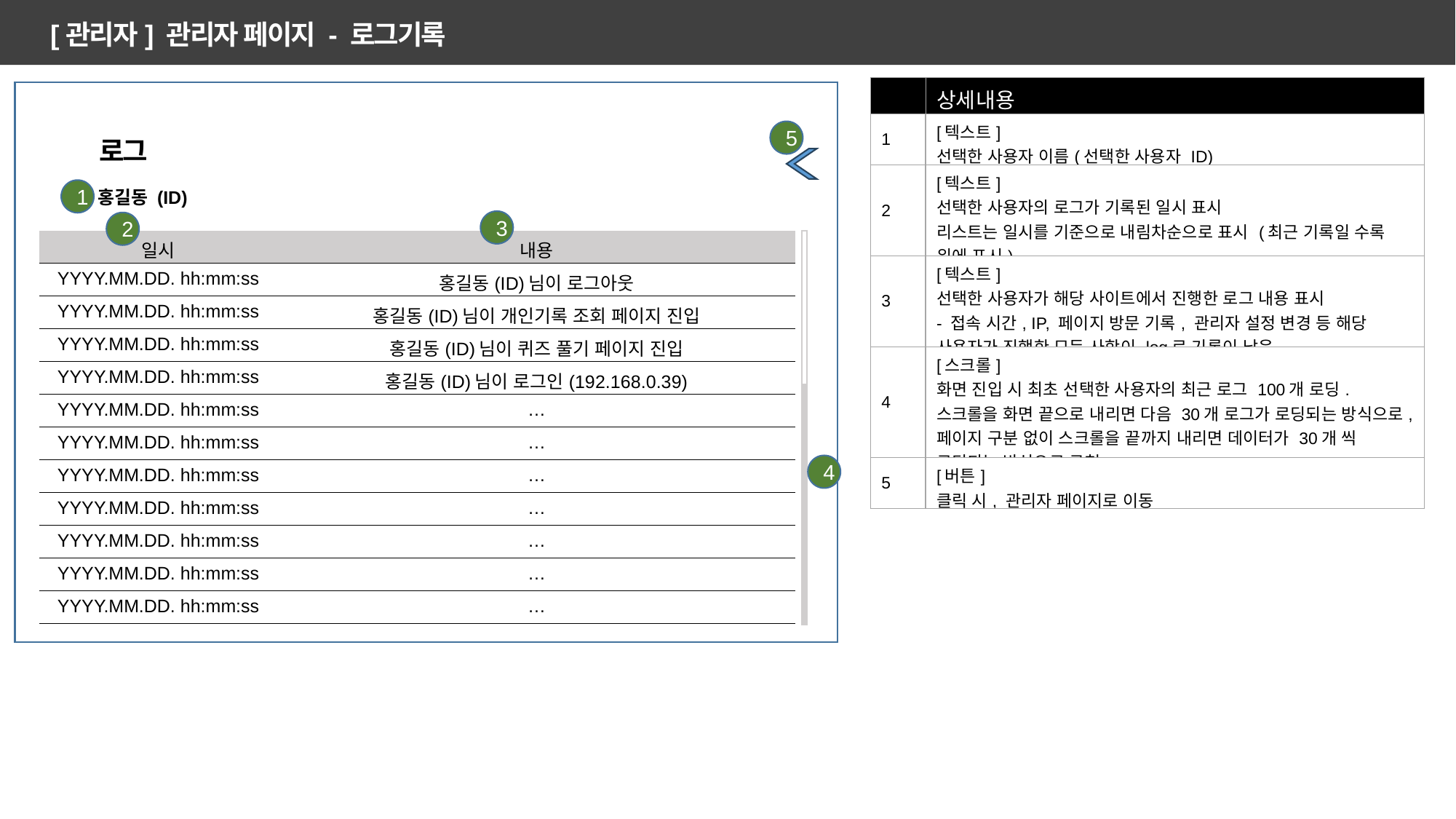

[관리자] 관리자 페이지 - 로그기록
|  | 상세내용 |
| --- | --- |
| 1 | [텍스트] 선택한 사용자 이름(선택한 사용자 ID) |
| 2 | [텍스트] 선택한 사용자의 로그가 기록된 일시 표시 리스트는 일시를 기준으로 내림차순으로 표시 (최근 기록일 수록 위에 표시) |
| 3 | [텍스트] 선택한 사용자가 해당 사이트에서 진행한 로그 내용 표시 - 접속 시간, IP, 페이지 방문 기록, 관리자 설정 변경 등 해당 사용자가 진행한 모든 사항이 log로 기록이 남음. |
| 4 | [스크롤] 화면 진입 시 최초 선택한 사용자의 최근 로그 100개 로딩. 스크롤을 화면 끝으로 내리면 다음 30개 로그가 로딩되는 방식으로, 페이지 구분 없이 스크롤을 끝까지 내리면 데이터가 30개 씩 로딩되는 방식으로 구현. |
| 5 | [버튼] 클릭 시, 관리자 페이지로 이동 |

5
로그

1
홍길동 (ID)
3
2
| 일시 | 내용 |
| --- | --- |
| YYYY.MM.DD. hh:mm:ss | 홍길동(ID)님이 로그아웃 |
| YYYY.MM.DD. hh:mm:ss | 홍길동(ID)님이 개인기록 조회 페이지 진입 |
| YYYY.MM.DD. hh:mm:ss | 홍길동(ID)님이 퀴즈 풀기 페이지 진입 |
| YYYY.MM.DD. hh:mm:ss | 홍길동(ID)님이 로그인(192.168.0.39) |
| YYYY.MM.DD. hh:mm:ss | … |
| YYYY.MM.DD. hh:mm:ss | … |
| YYYY.MM.DD. hh:mm:ss | … |
| YYYY.MM.DD. hh:mm:ss | … |
| YYYY.MM.DD. hh:mm:ss | … |
| YYYY.MM.DD. hh:mm:ss | … |
| YYYY.MM.DD. hh:mm:ss | … |

4